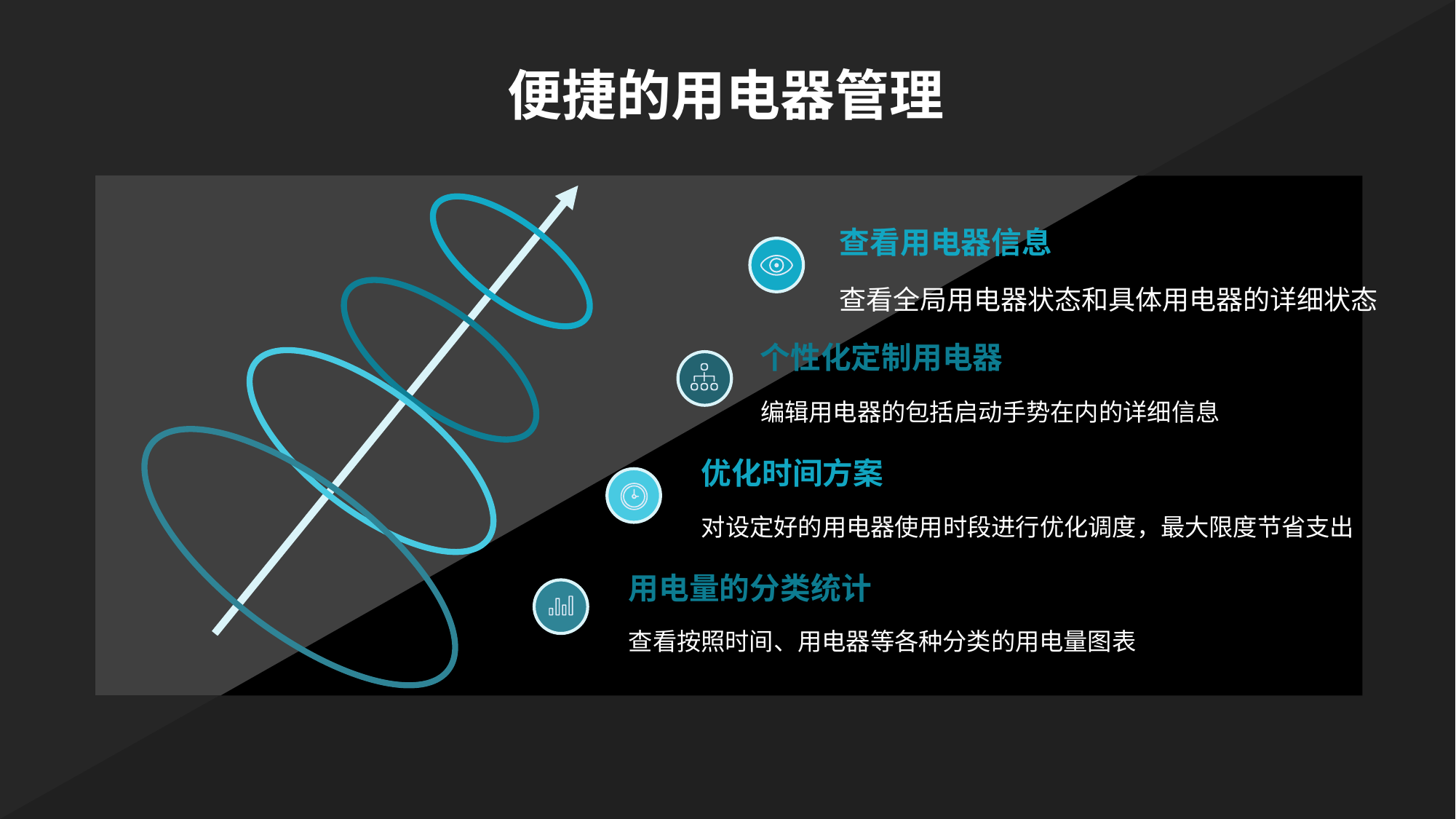

便捷的用电器管理

查看用电器信息

查看全局用电器状态和具体用电器的详细状态

个性化定制用电器

编辑用电器的包括启动手势在内的详细信息

优化时间方案

对设定好的用电器使用时段进行优化调度，最大限度节省支出
用电量的分类统计

查看按照时间、用电器等各种分类的用电量图表